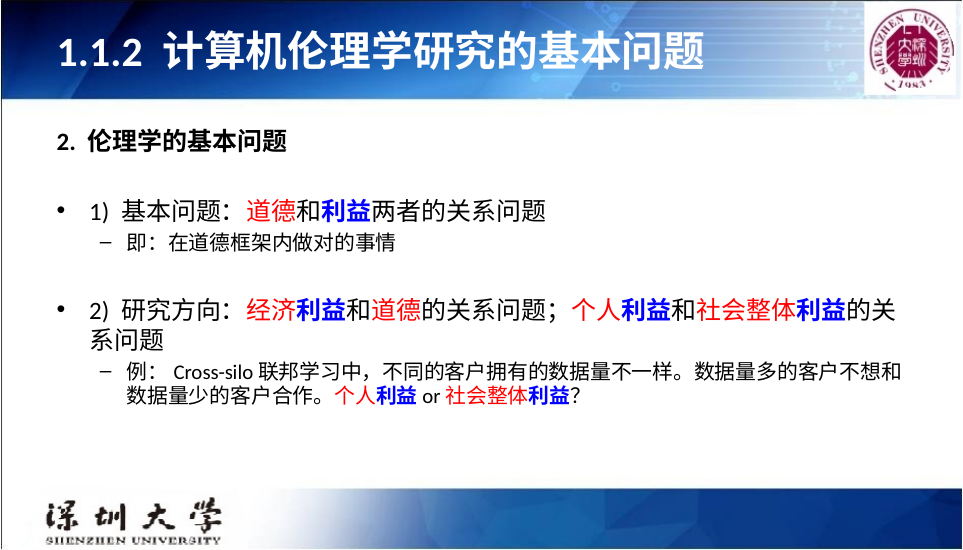

# 1.1.2 计算机伦理学研究的基本问题
2. 伦理学的基本问题

1) 基本问题：道德和利益两者的关系问题
即：在道德框架内做对的事情

2) 研究方向：经济利益和道德的关系问题；个人利益和社会整体利益的关系问题
例：Cross-silo联邦学习中，不同的客户拥有的数据量不一样。数据量多的客户不想和数据量少的客户合作。个人利益or社会整体利益？

8